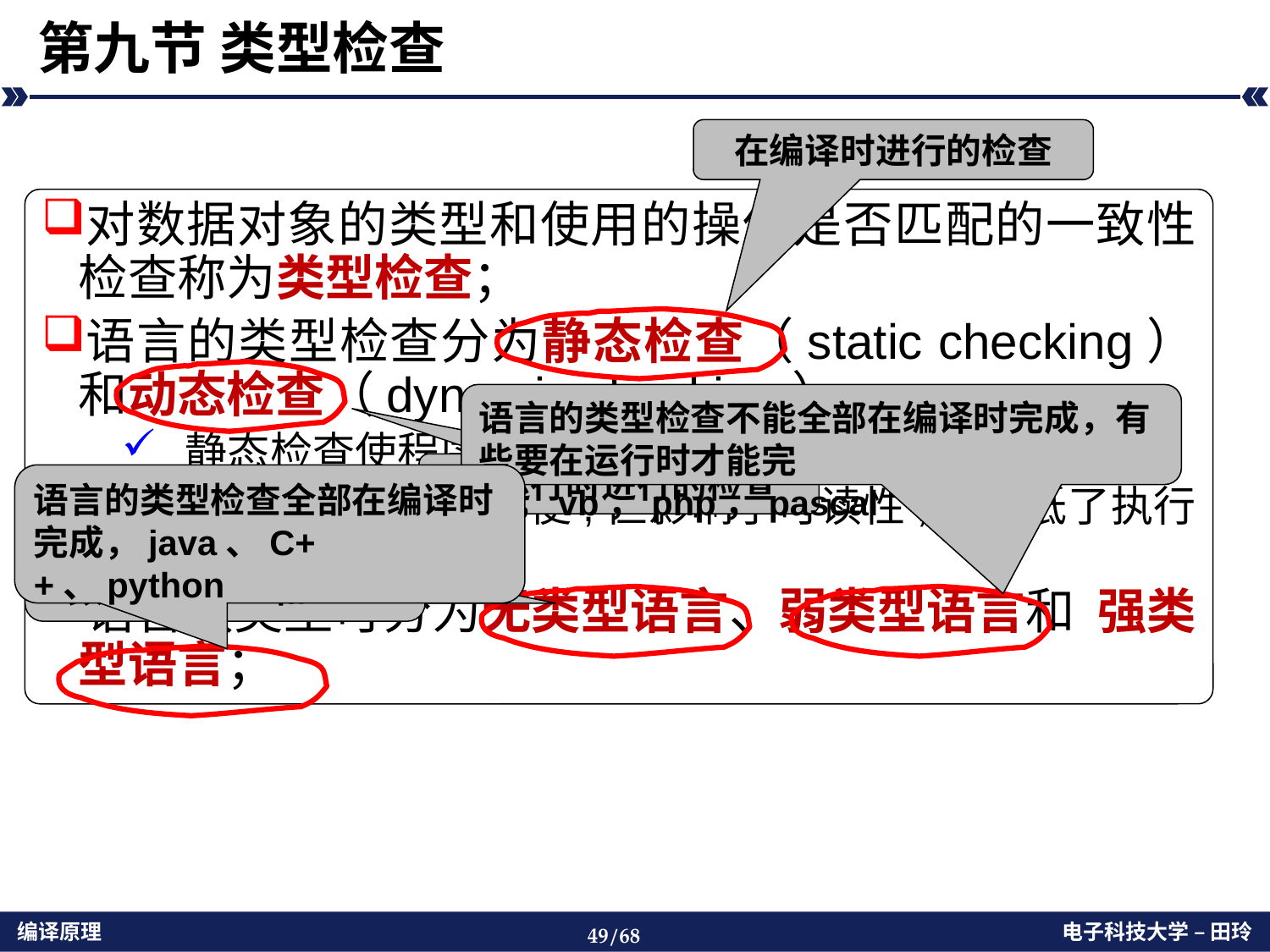

# 第九节 类型检查
在编译时进行的检查
对数据对象的类型和使用的操作是否匹配的一致性检查称为类型检查；
语言的类型检查分为静态检查（static checking）和动态检查（dynamic checking）;
静态检查使程序更正确更有效
动态检查使编程方便,但影响了可读性,且降低了执行效率
语言按类型可分为无类型语言、弱类型语言和  强类型语言；

语言的类型检查不能全部在编译时完成，有些要在运行时才能完成，vb，php，pascal
在运行时进行的检查
语言的类型检查全部在编译时完成，java、C++、python
语言没有类型定义,函数式语言FP和FFP